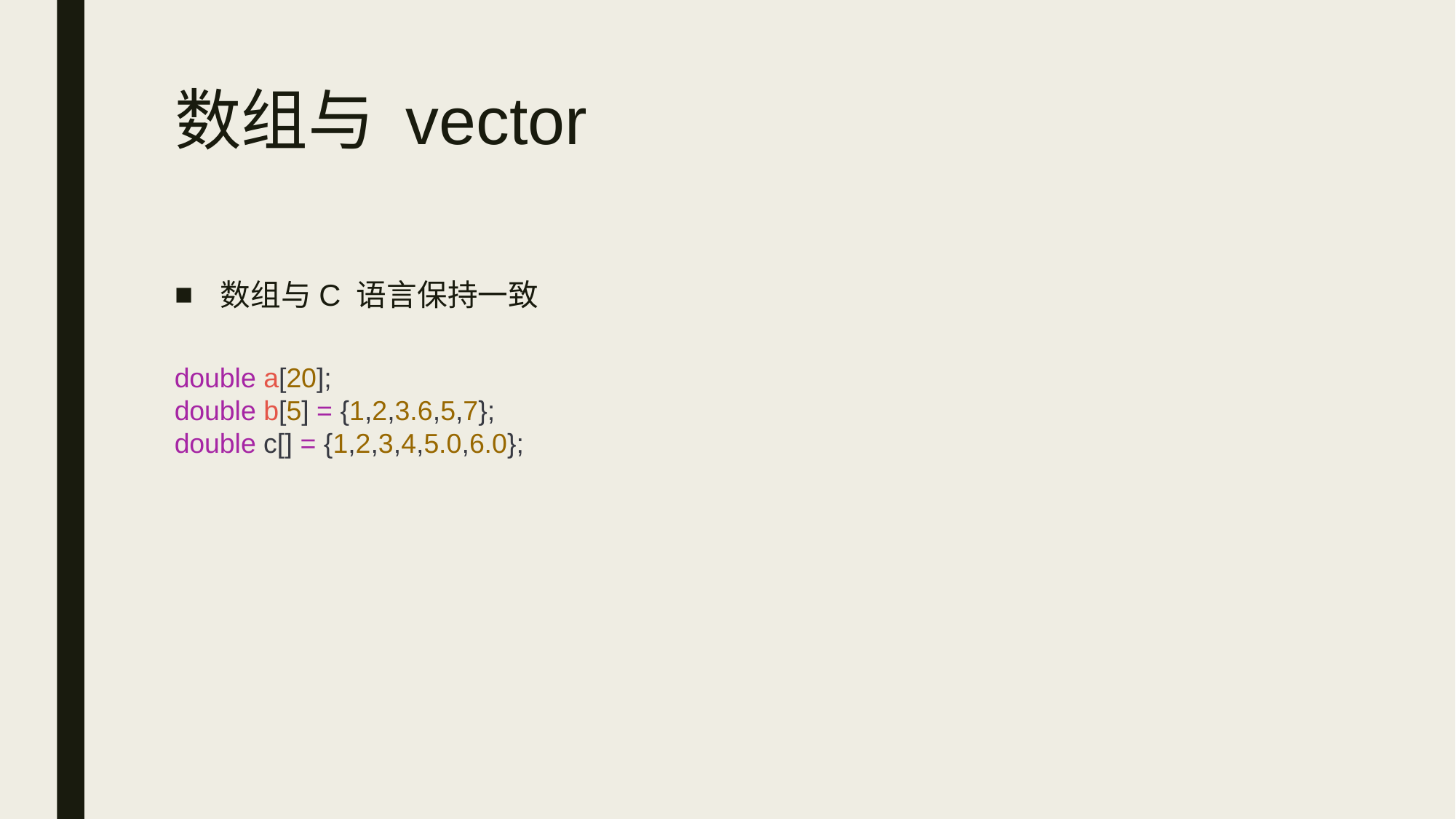

# 数组与 vector
数组与C 语言保持一致

double a[20];
double b[5] = {1,2,3.6,5,7};
double c[] = {1,2,3,4,5.0,6.0};